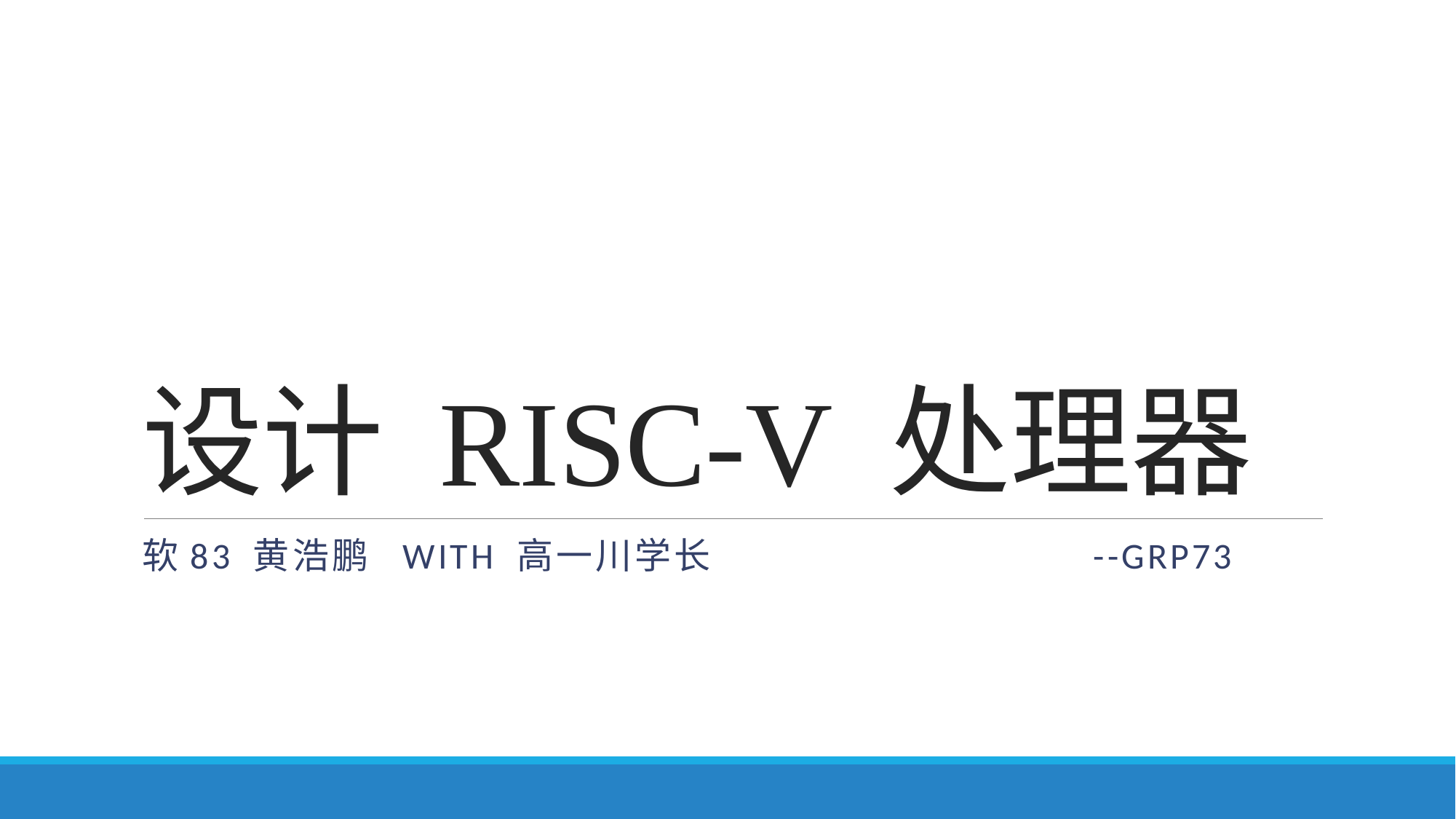

# 设计 RISC-V 处理器
软83 黄浩鹏  with 高一川学长                                 --grp73